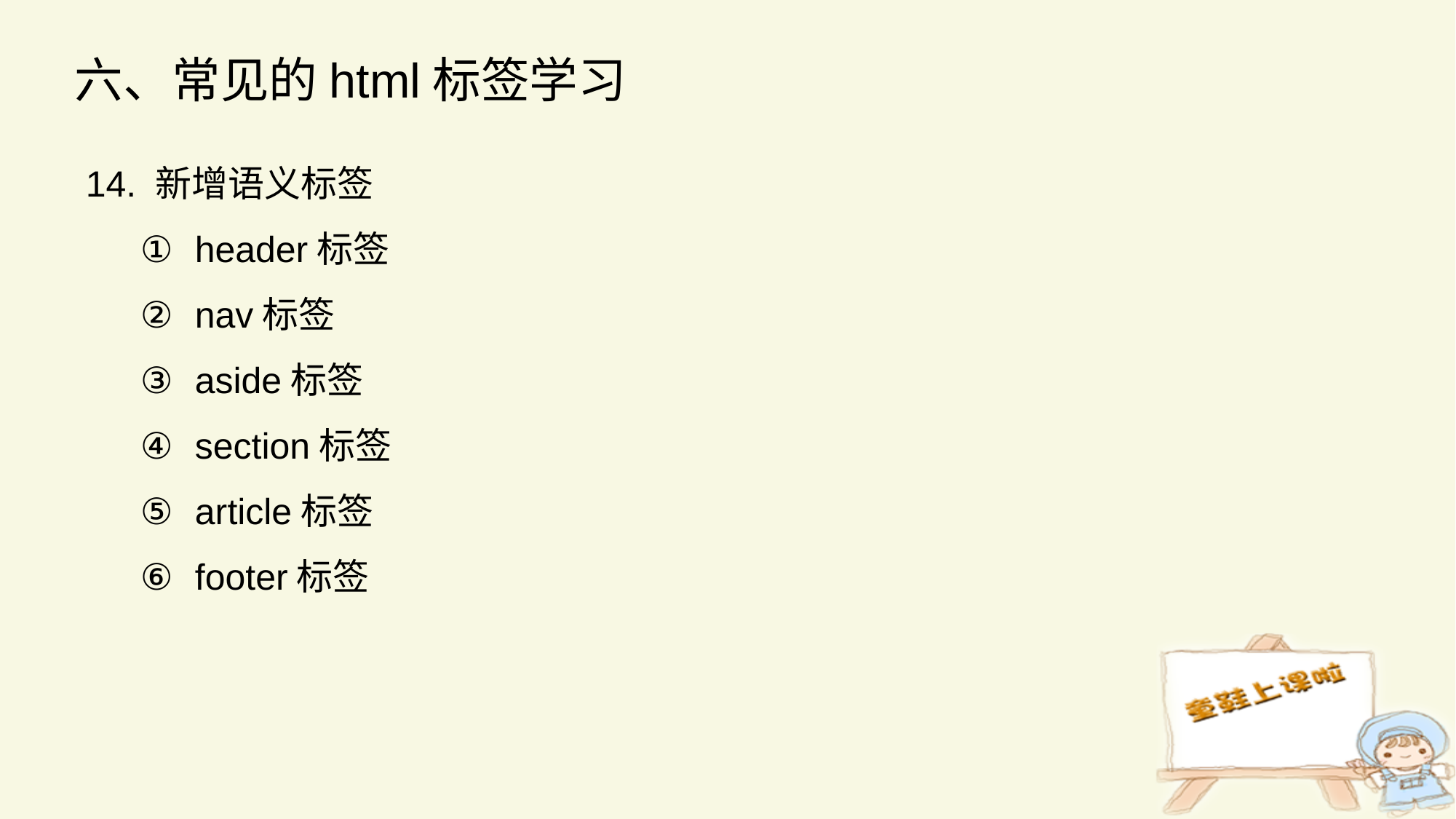

六、常见的html标签学习
14. 新增语义标签
header标签
nav标签
aside标签
section标签
article标签
footer标签